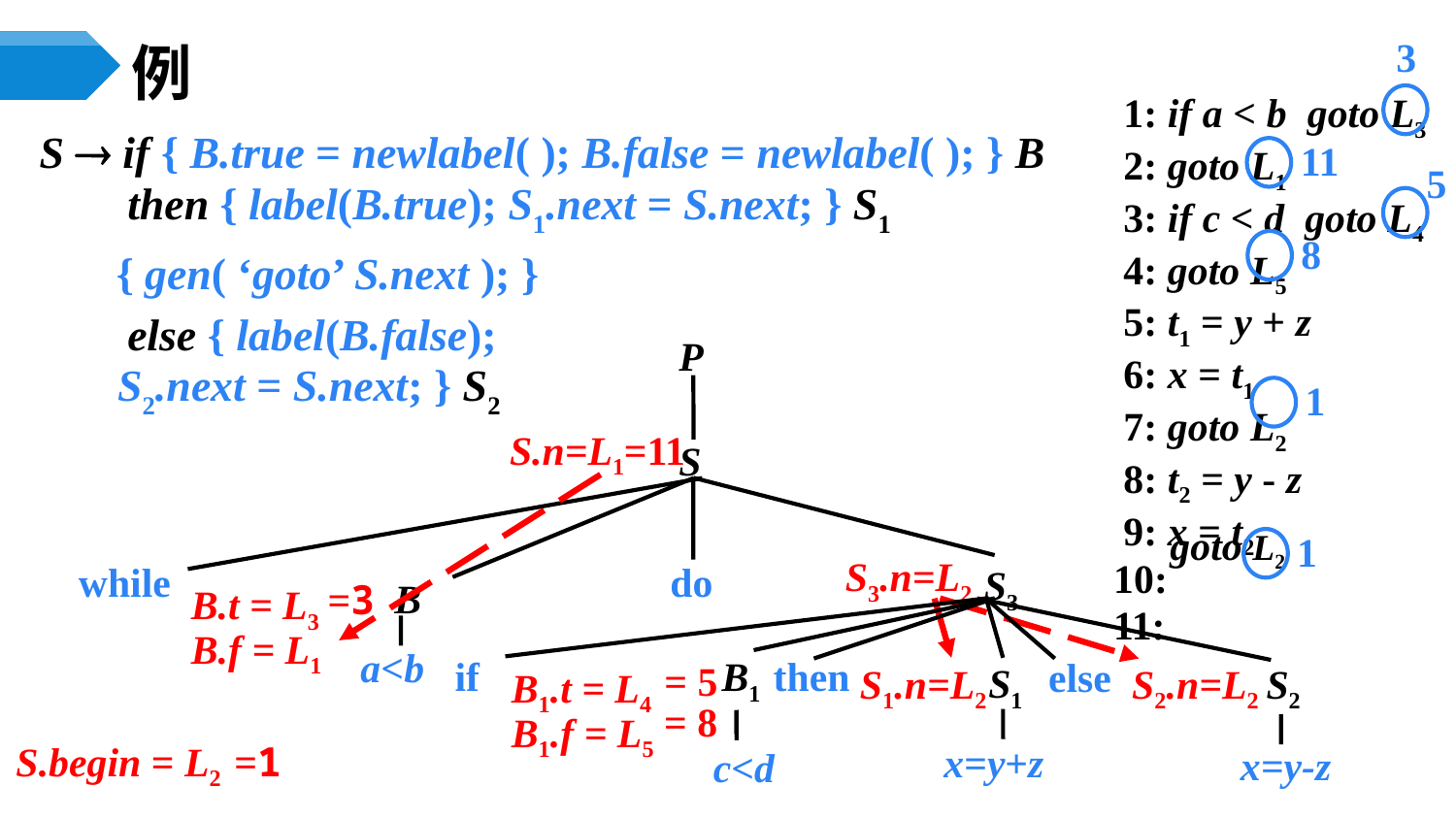

3

11

5

8

1

1

# 例
 1: if a < b  goto L3
 2: goto L1
 3: if c < d  goto L4
 4: goto L5
 5: t1 = y + z
 6: x = t1
 7: goto L2
 8: t2 = y - z
 9: x = t2
10:
11:
S → if { B.true = newlabel( ); B.false = newlabel( ); } B
	    then { label(B.true); S1.next = S.next; } S1
	   { gen( ‘goto’ S.next ); }
	    else { label(B.false);
       S2.next = S.next; } S2
P

=11
S.n=L1
S

do
S3
B

a<b
B1
if
then
else
S1
S2

x=y+z
x=y-z
c<d
S3.n=L2

goto L2
while
=3
B.t = L3
B.f = L1

= 5
S2.n=L2
S1.n=L2
B1.t = L4
B1.f = L5
= 8
=1
S.begin = L2